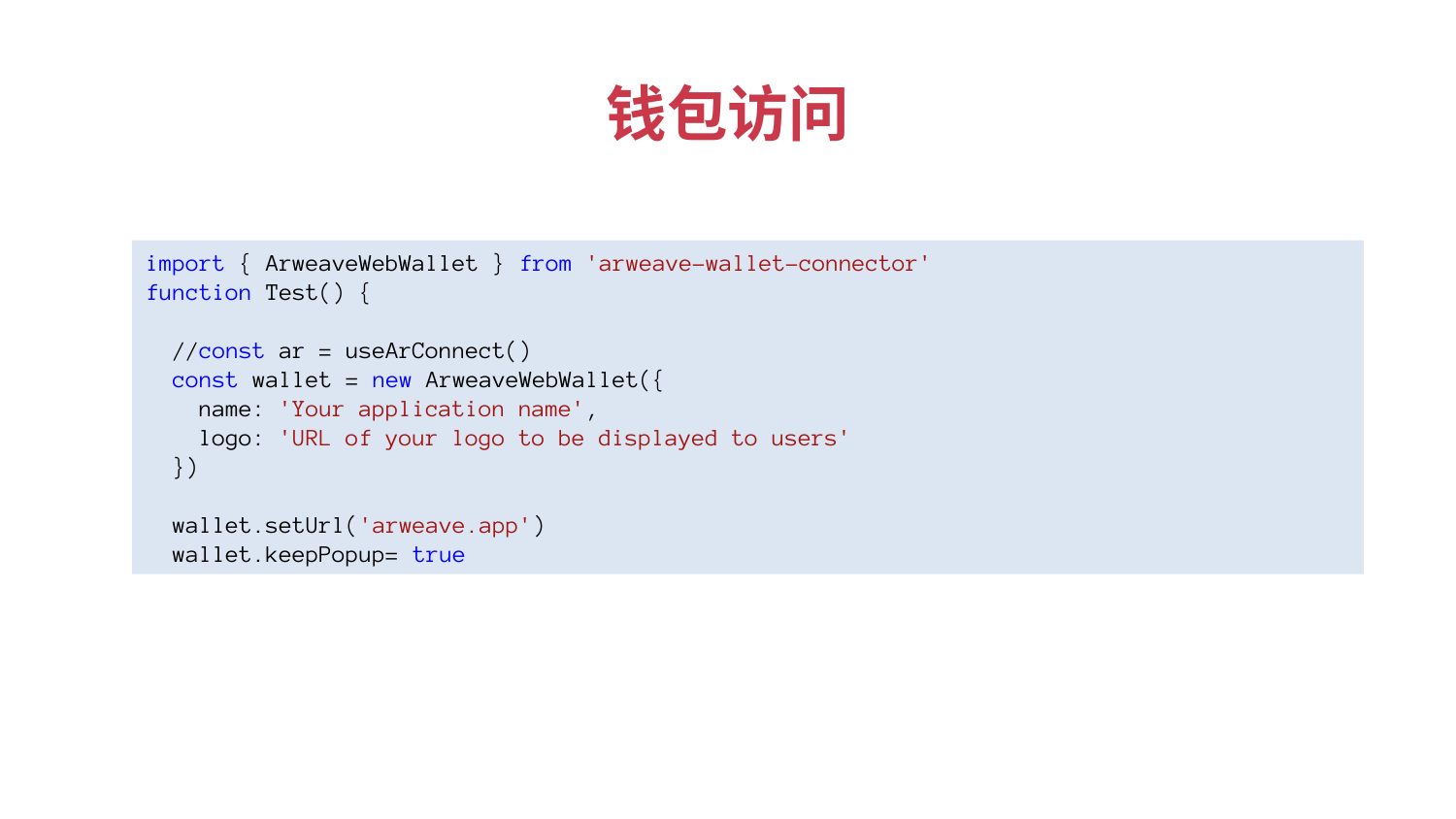

钱包访问
import { ArweaveWebWallet } from 'arweave-wallet-connector'
function Test() {
  //const ar = useArConnect()
  const wallet = new ArweaveWebWallet({
    name: 'Your application name',
    logo: 'URL of your logo to be displayed to users'
  })
  wallet.setUrl('arweave.app')
  wallet.keepPopup= true